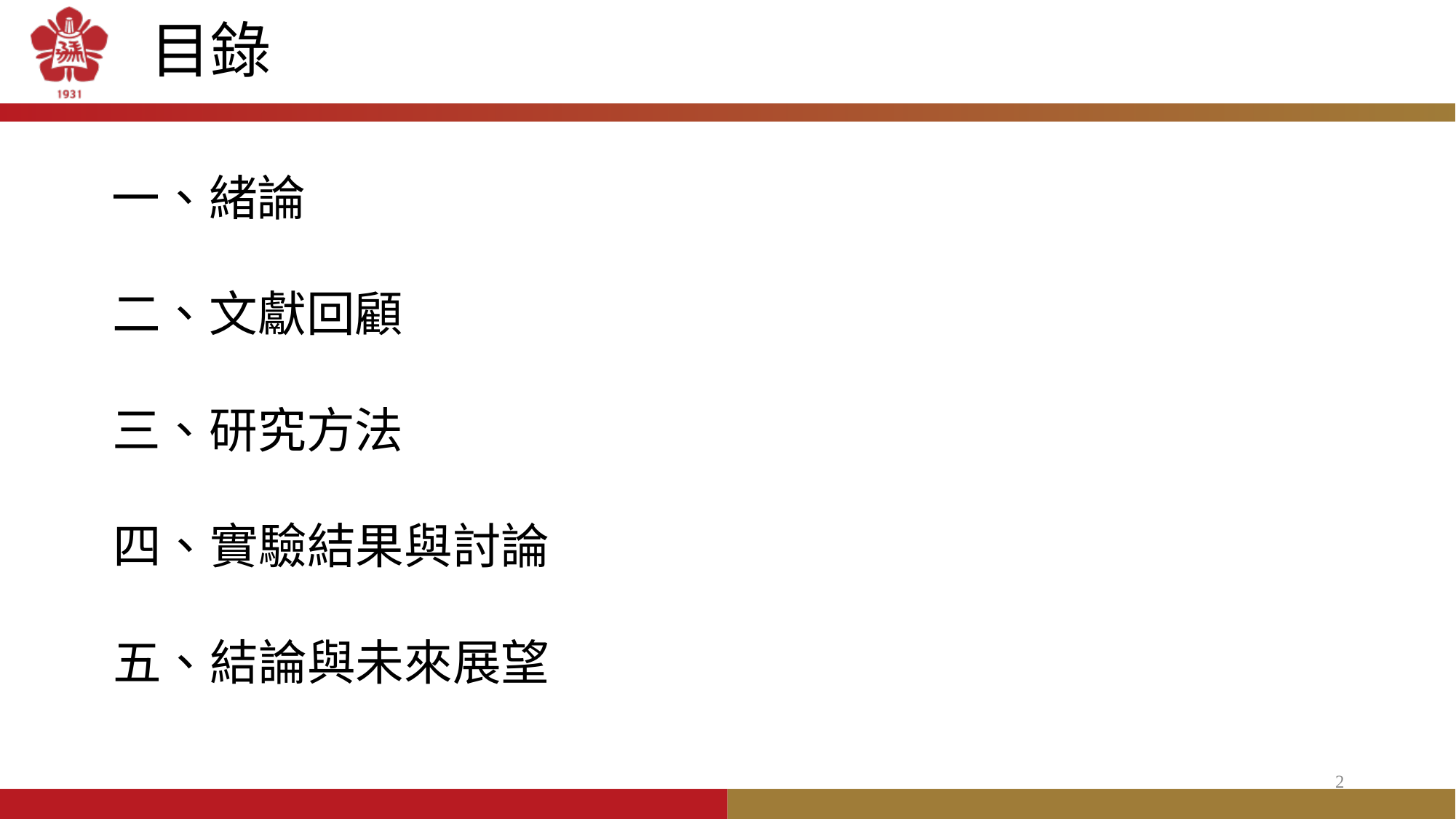

# 目錄
一、緒論
二、文獻回顧
三、研究方法
四、實驗結果與討論
五、結論與未來展望
2